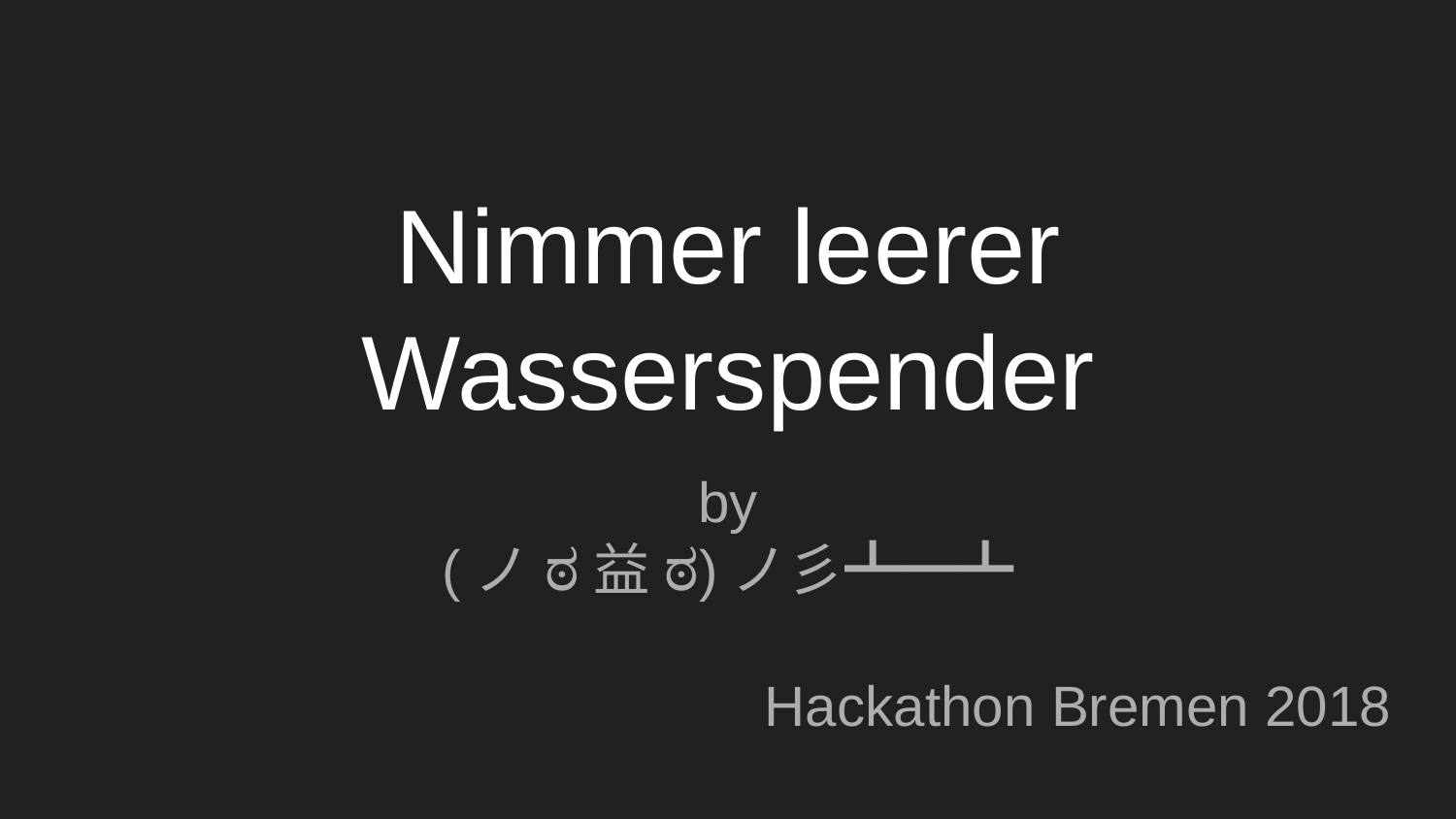

# Nimmer leerer Wasserspender
by
(ノಠ益ಠ)ノ彡┻━┻

Hackathon Bremen 2018